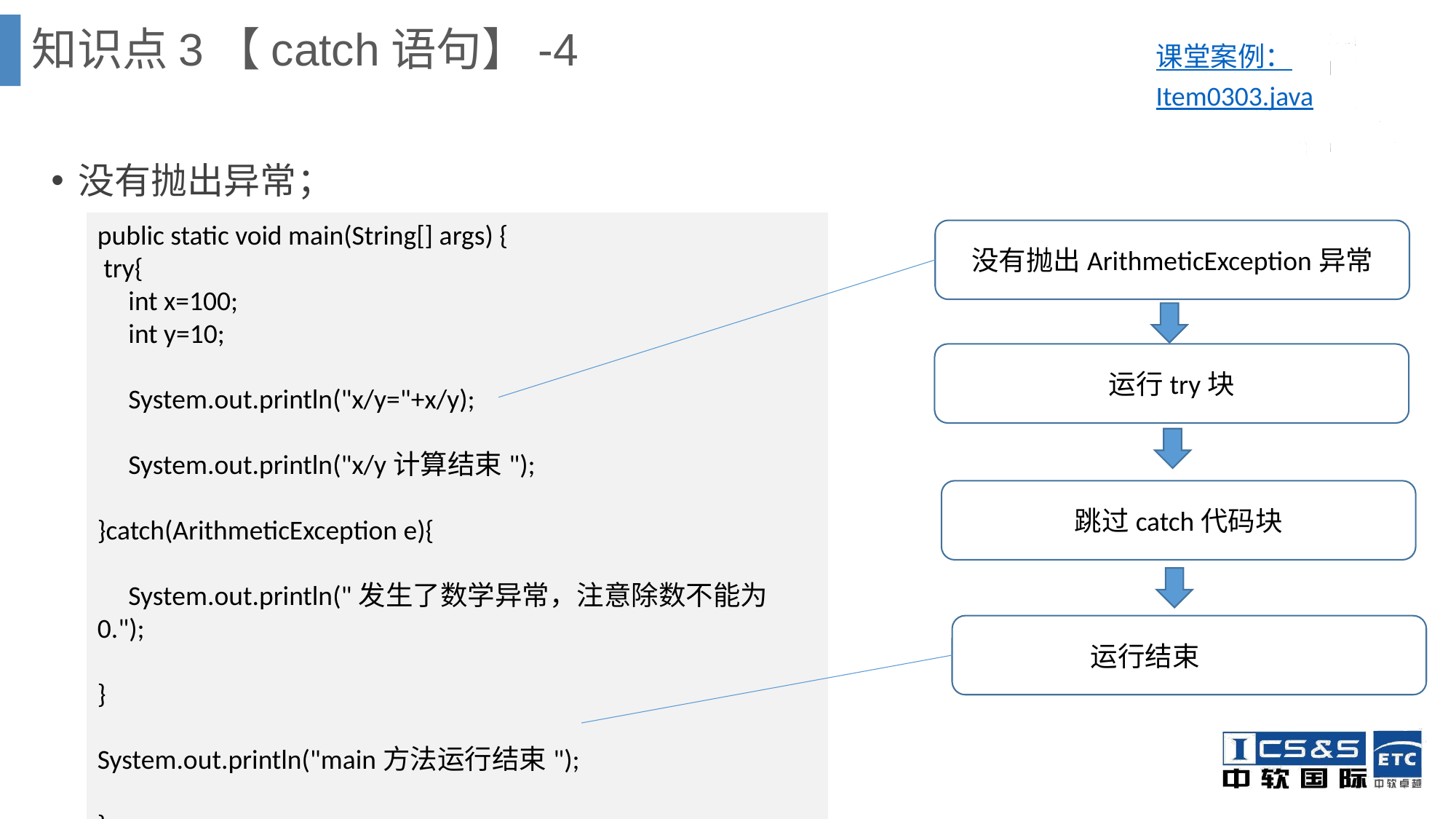

知识点3【catch语句】-4
课堂案例：Item0303.java
没有抛出异常；
public static void main(String[] args) {
 try{
     int x=100;
     int y=10;

     System.out.println("x/y="+x/y);

     System.out.println("x/y计算结束");

}catch(ArithmeticException e){

     System.out.println("发生了数学异常，注意除数不能为0.");

}

System.out.println("main方法运行结束");

}
没有抛出ArithmeticException异常

运行try块

跳过catch代码块

                   运行结束